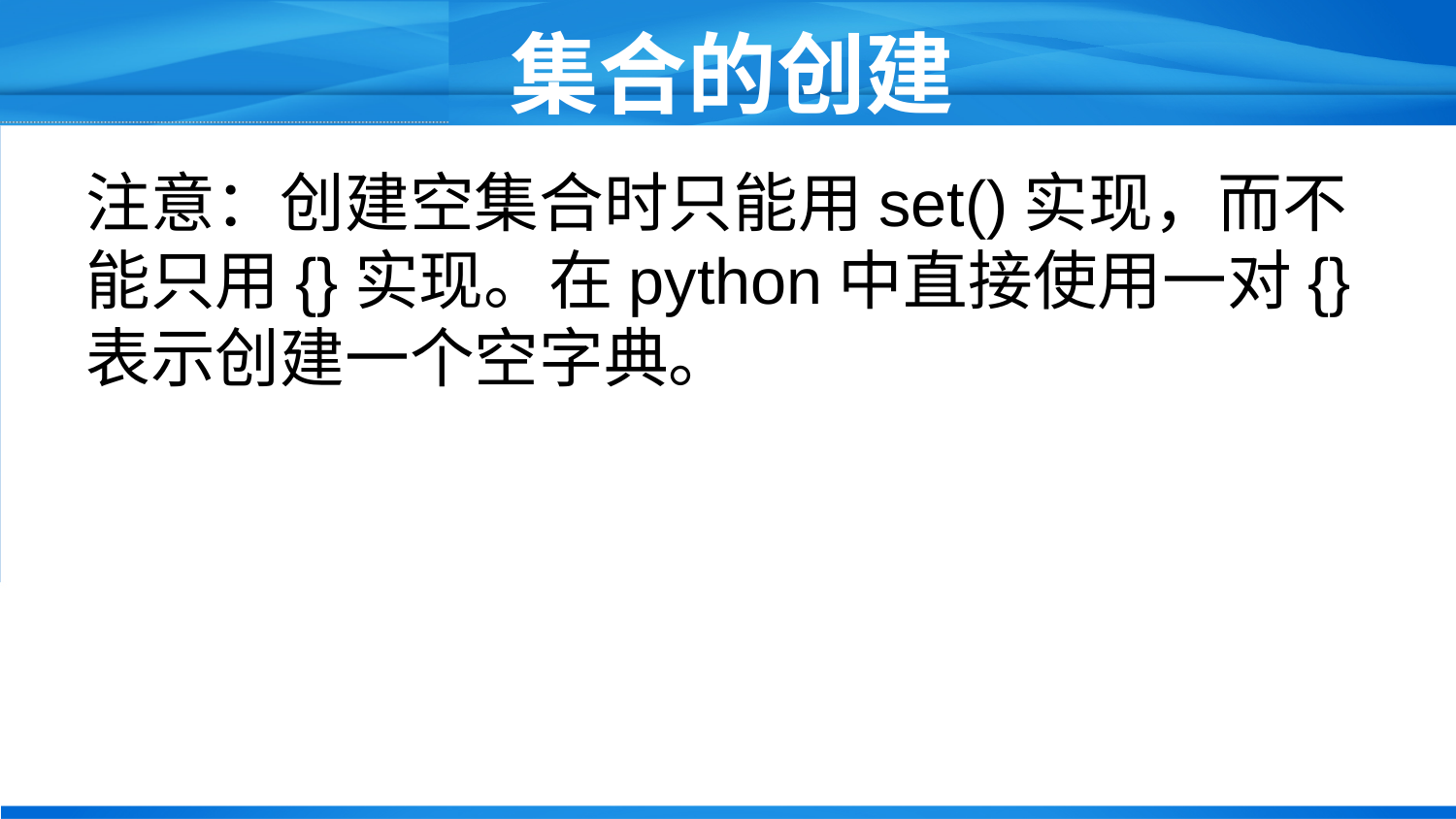

# 集合的创建
注意：创建空集合时只能用set()实现，而不能只用{}实现。在python中直接使用一对{}表示创建一个空字典。